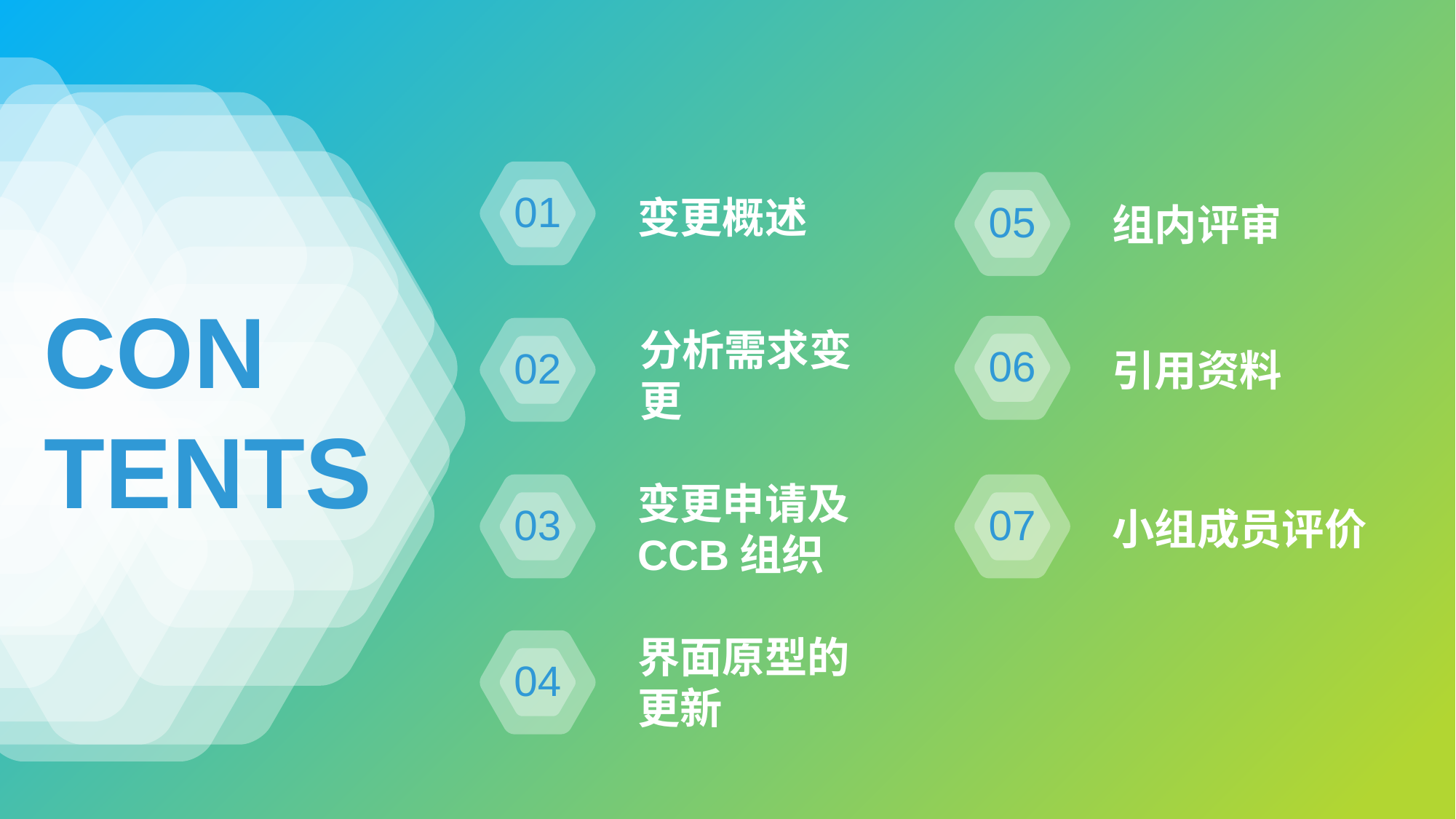

01

变更概述

05

组内评审
CON
TENTS

06

引用资料
分析需求变更

02

变更申请及CCB组织

03

07

小组成员评价
界面原型的
更新

04